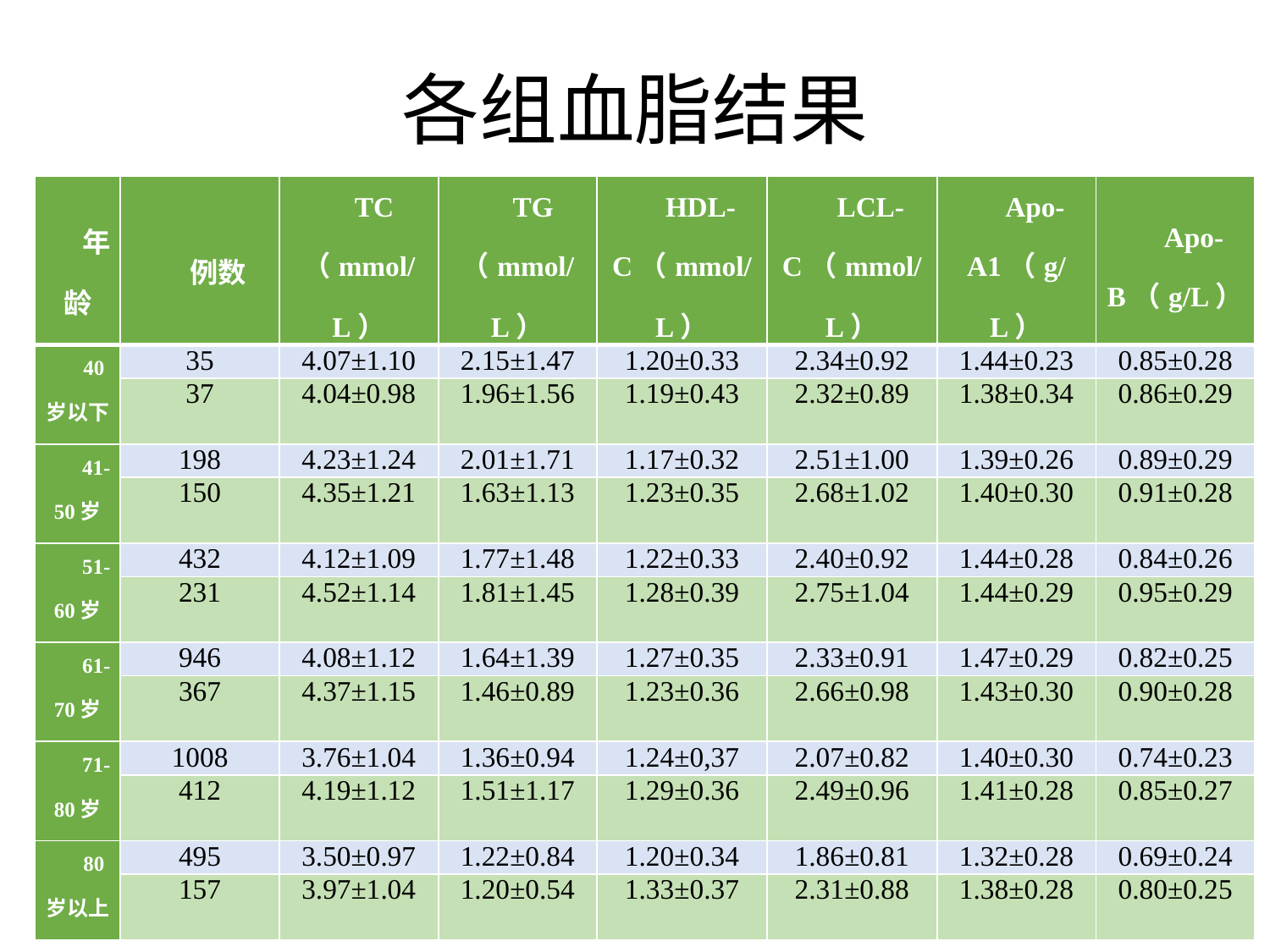

# 各组血脂结果
| 年龄 | 例数 | TC（mmol/L） | TG（mmol/L） | HDL-C（mmol/L） | LCL-C（mmol/L） | Apo-A1（g/L） | Apo-B（g/L） |
| --- | --- | --- | --- | --- | --- | --- | --- |
| 40岁以下 | 35 | 4.07±1.10 | 2.15±1.47 | 1.20±0.33 | 2.34±0.92 | 1.44±0.23 | 0.85±0.28 |
|  | 37 | 4.04±0.98 | 1.96±1.56 | 1.19±0.43 | 2.32±0.89 | 1.38±0.34 | 0.86±0.29 |
| 41-50岁 | 198 | 4.23±1.24 | 2.01±1.71 | 1.17±0.32 | 2.51±1.00 | 1.39±0.26 | 0.89±0.29 |
|  | 150 | 4.35±1.21 | 1.63±1.13 | 1.23±0.35 | 2.68±1.02 | 1.40±0.30 | 0.91±0.28 |
| 51-60岁 | 432 | 4.12±1.09 | 1.77±1.48 | 1.22±0.33 | 2.40±0.92 | 1.44±0.28 | 0.84±0.26 |
|  | 231 | 4.52±1.14 | 1.81±1.45 | 1.28±0.39 | 2.75±1.04 | 1.44±0.29 | 0.95±0.29 |
| 61-70岁 | 946 | 4.08±1.12 | 1.64±1.39 | 1.27±0.35 | 2.33±0.91 | 1.47±0.29 | 0.82±0.25 |
|  | 367 | 4.37±1.15 | 1.46±0.89 | 1.23±0.36 | 2.66±0.98 | 1.43±0.30 | 0.90±0.28 |
| 71-80岁 | 1008 | 3.76±1.04 | 1.36±0.94 | 1.24±0,37 | 2.07±0.82 | 1.40±0.30 | 0.74±0.23 |
|  | 412 | 4.19±1.12 | 1.51±1.17 | 1.29±0.36 | 2.49±0.96 | 1.41±0.28 | 0.85±0.27 |
| 80岁以上 | 495 | 3.50±0.97 | 1.22±0.84 | 1.20±0.34 | 1.86±0.81 | 1.32±0.28 | 0.69±0.24 |
|  | 157 | 3.97±1.04 | 1.20±0.54 | 1.33±0.37 | 2.31±0.88 | 1.38±0.28 | 0.80±0.25 |